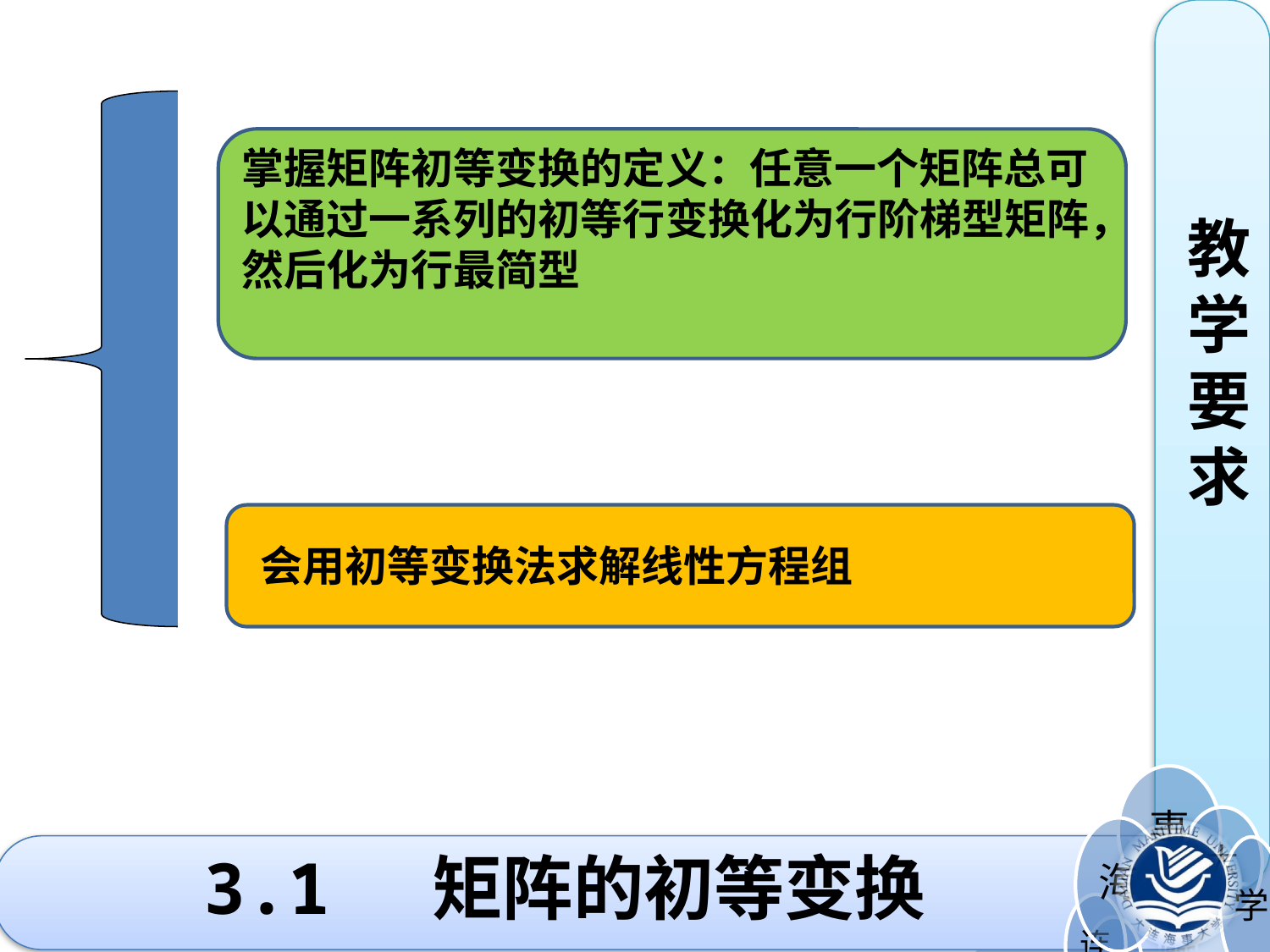

教学要求

掌握矩阵初等变换的定义：任意一个矩阵总可以通过一系列的初等行变换化为行阶梯型矩阵，然后化为行最简型

会用初等变换法求解线性方程组
# 3.1  矩阵的初等变换